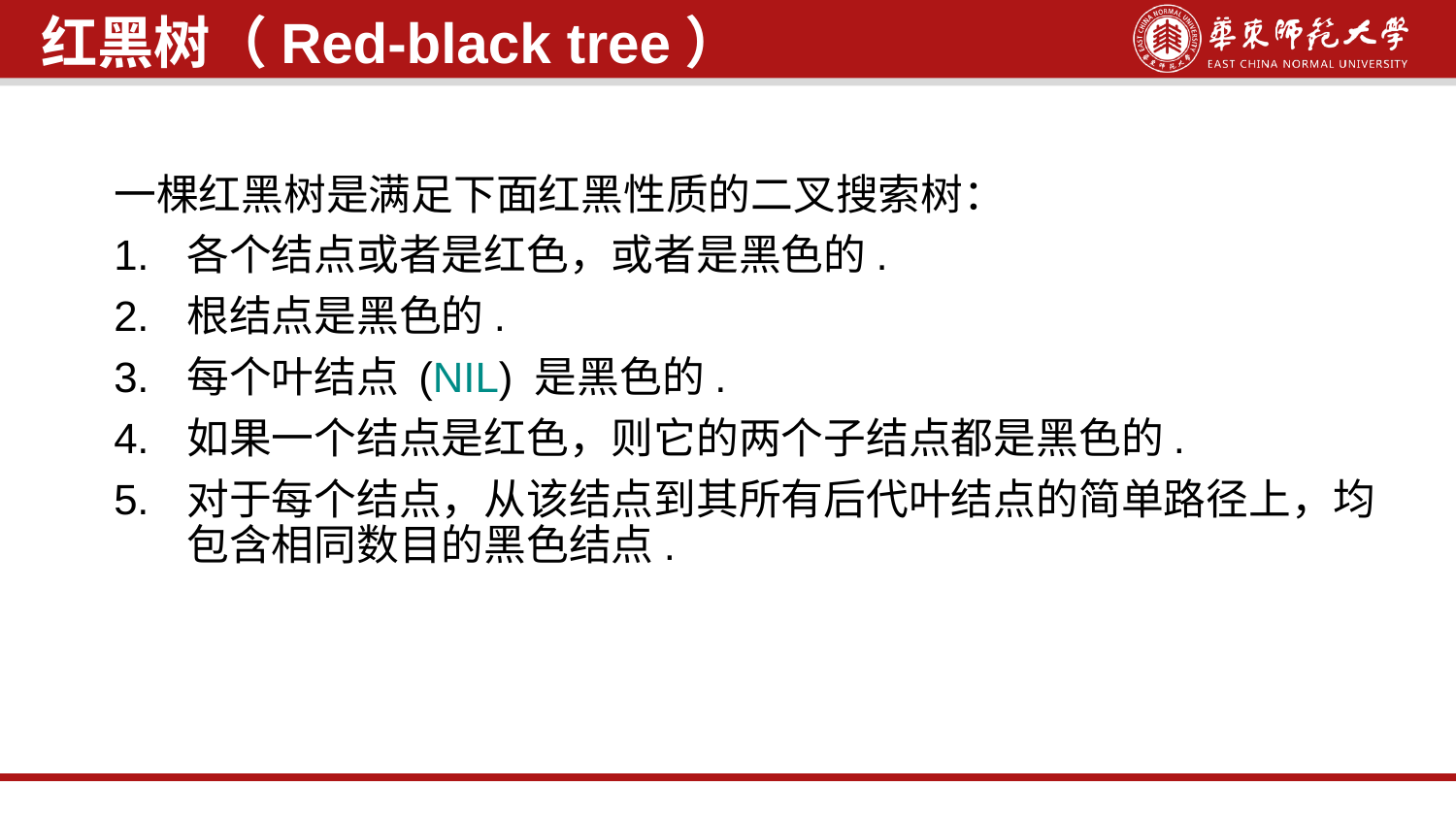

红黑树（Red-black tree）
一棵红黑树是满足下面红黑性质的二叉搜索树：
各个结点或者是红色，或者是黑色的.
根结点是黑色的.
每个叶结点 (NIL) 是黑色的.
如果一个结点是红色，则它的两个子结点都是黑色的.
对于每个结点，从该结点到其所有后代叶结点的简单路径上，均包含相同数目的黑色结点.